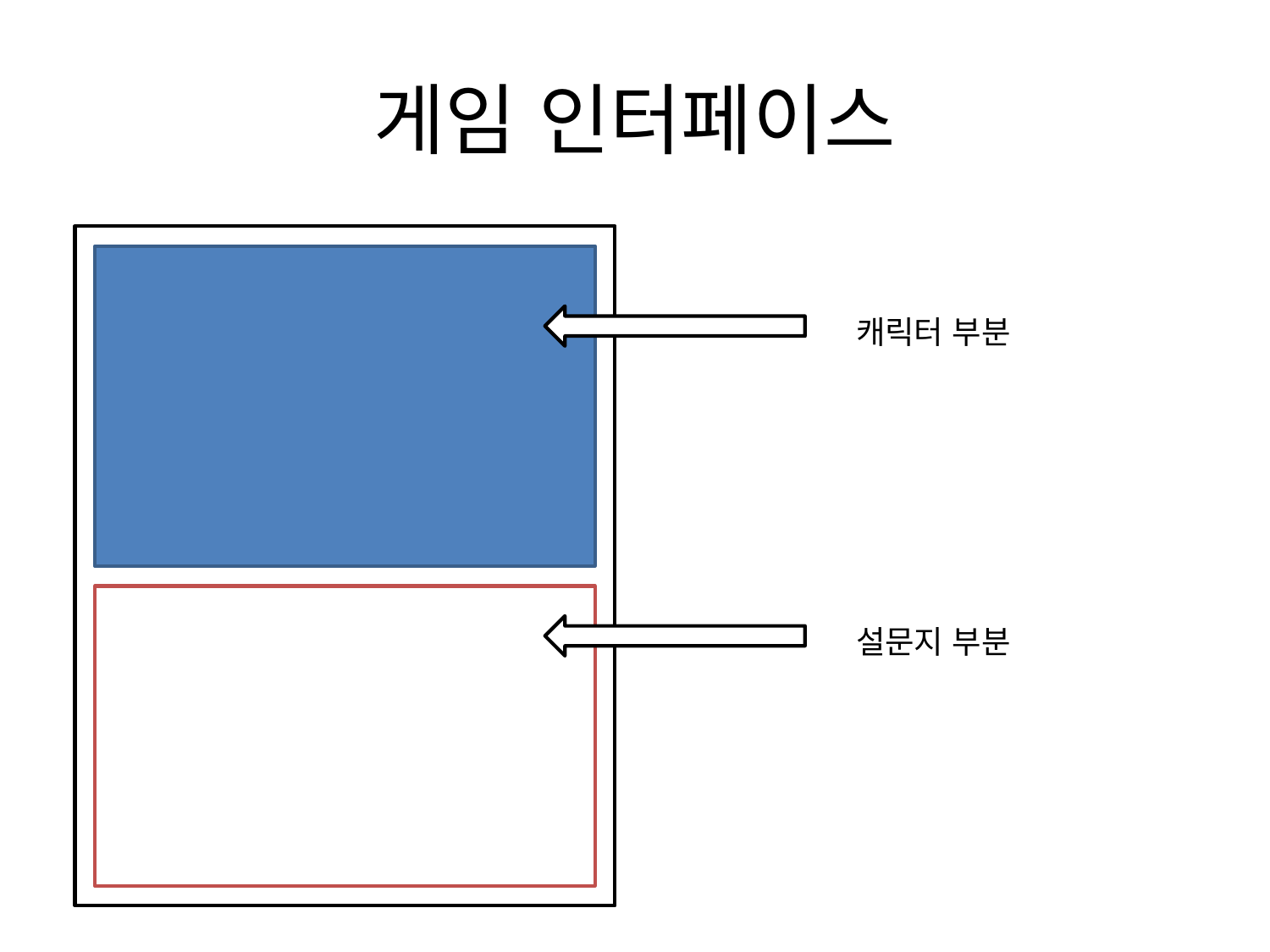

# 게임 인터페이스

캐릭터 부분

설문지 부분